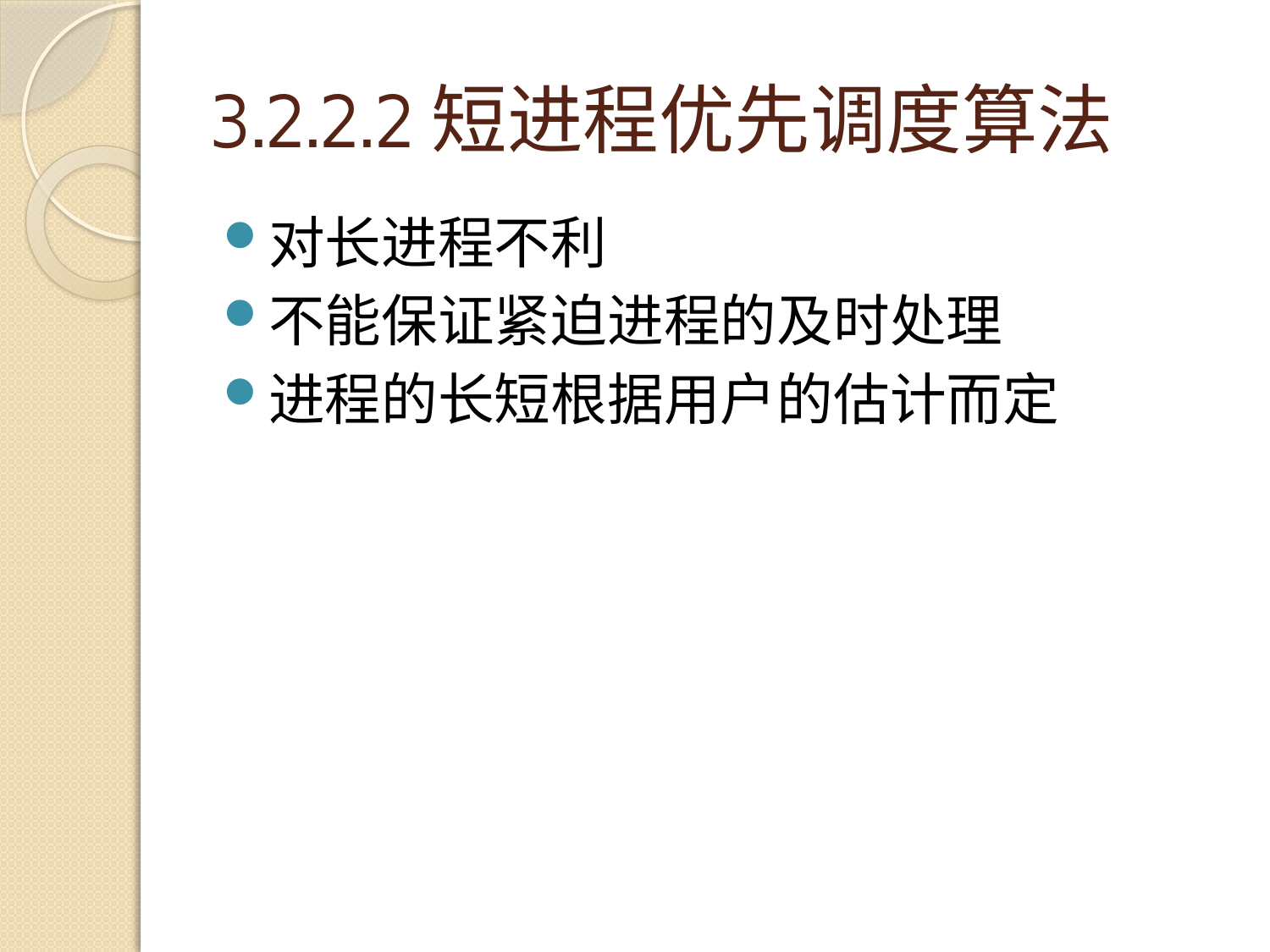

# 3.2.2.2短进程优先调度算法
对长进程不利
不能保证紧迫进程的及时处理
进程的长短根据用户的估计而定